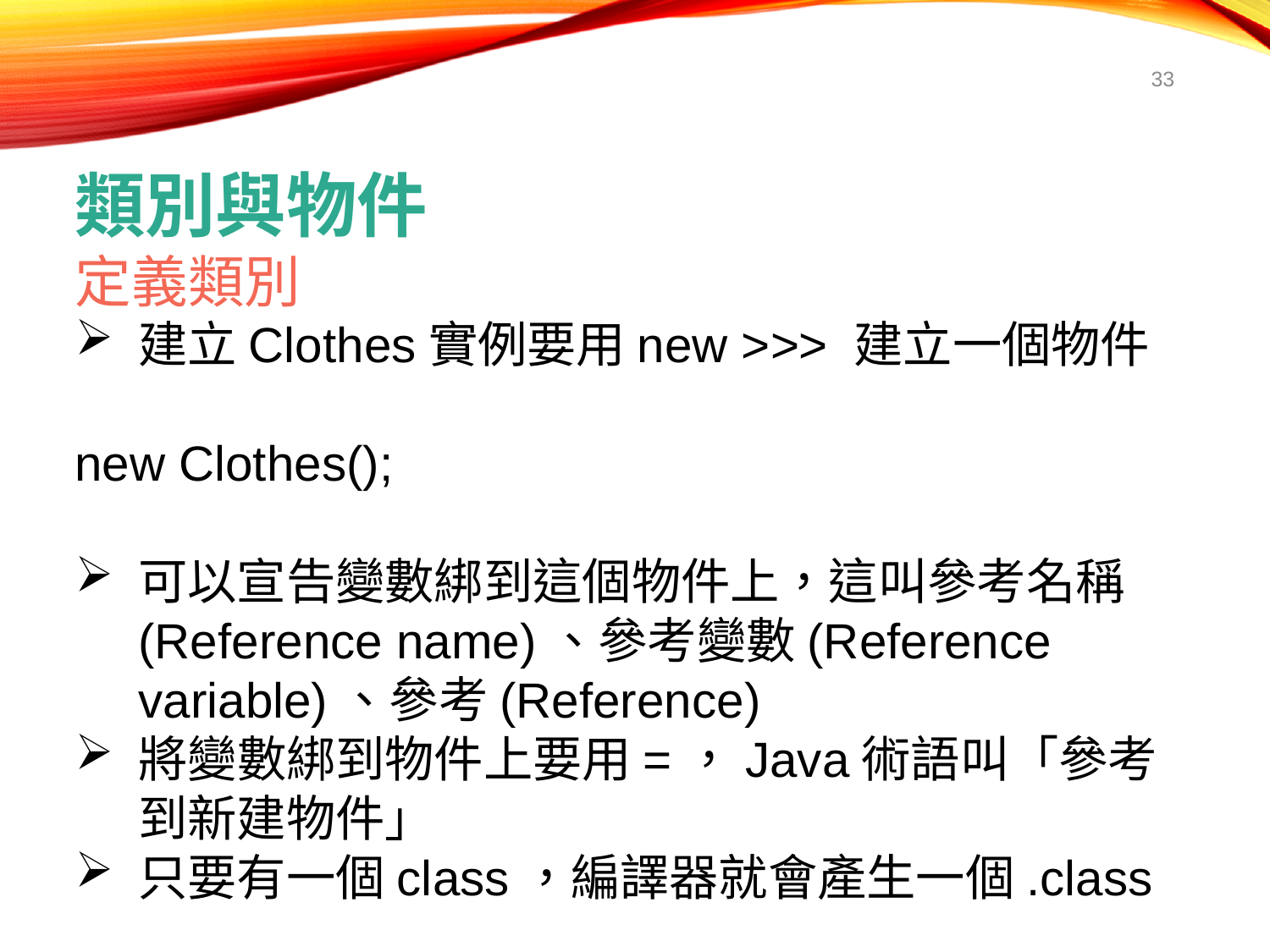

33
類別與物件
定義類別
建立Clothes實例要用new >>> 建立一個物件

new Clothes();

可以宣告變數綁到這個物件上，這叫參考名稱(Reference name)、參考變數(Reference variable)、參考(Reference)
將變數綁到物件上要用=，Java術語叫「參考到新建物件」
只要有一個class，編譯器就會產生一個.class